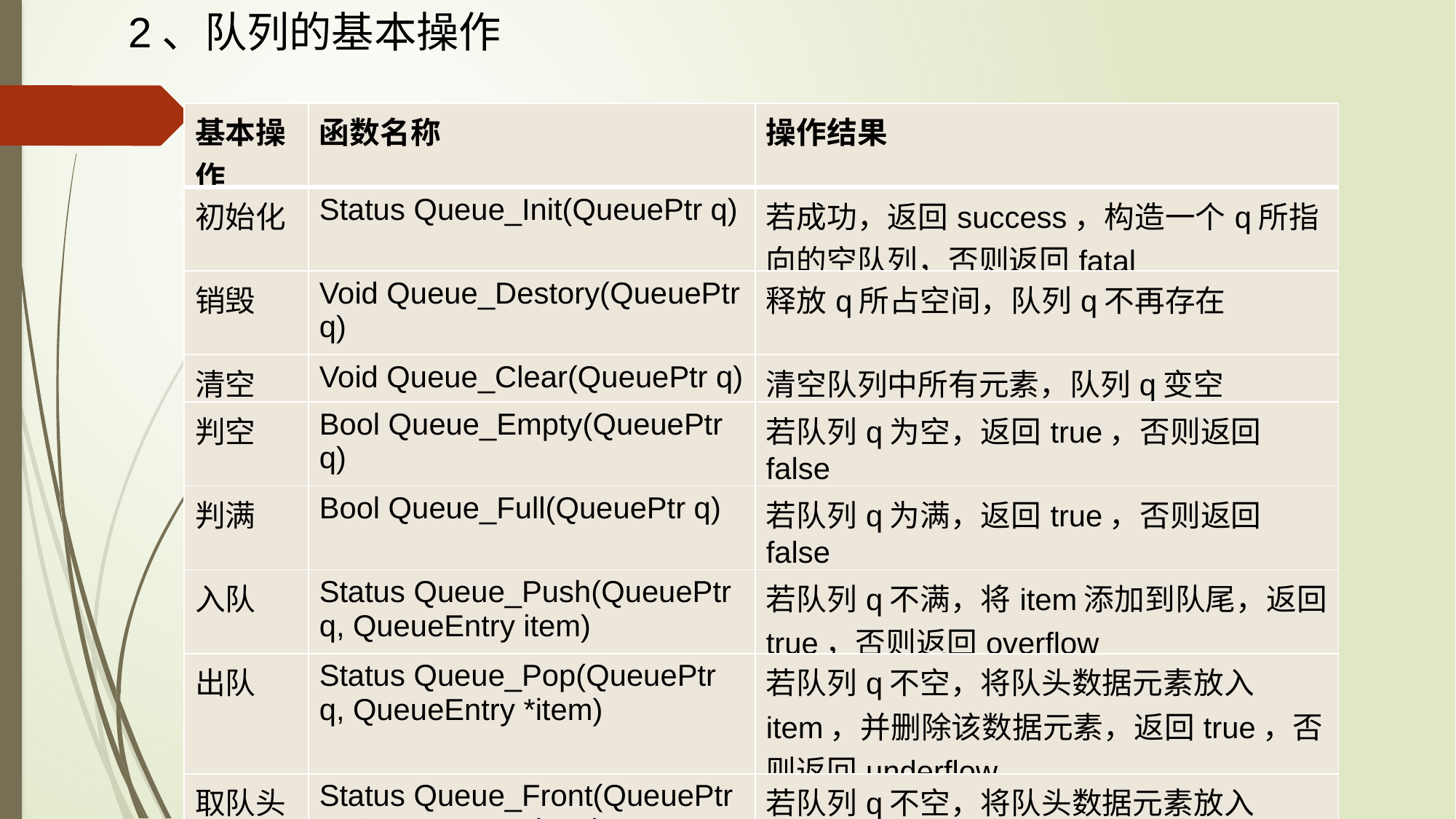

2、队列的基本操作
| 基本操作 | 函数名称 | 操作结果 |
| --- | --- | --- |
| 初始化 | Status Queue\_Init(QueuePtr q) | 若成功，返回success，构造一个q所指向的空队列，否则返回fatal |
| 销毁 | Void Queue\_Destory(QueuePtr q) | 释放q所占空间，队列q不再存在 |
| 清空 | Void Queue\_Clear(QueuePtr q) | 清空队列中所有元素，队列q变空 |
| 判空 | Bool Queue\_Empty(QueuePtr q) | 若队列q为空，返回true，否则返回false |
| 判满 | Bool Queue\_Full(QueuePtr q) | 若队列q为满，返回true，否则返回false |
| 入队 | Status Queue\_Push(QueuePtr q, QueueEntry item) | 若队列q不满，将item添加到队尾，返回true，否则返回overflow |
| 出队 | Status Queue\_Pop(QueuePtr q, QueueEntry \*item) | 若队列q不空，将队头数据元素放入item，并删除该数据元素，返回true，否则返回underflow |
| 取队头元素 | Status Queue\_Front(QueuePtr q, QueueEntry \*item) | 若队列q不空，将队头数据元素放入item，返回true，否则返回underflow |